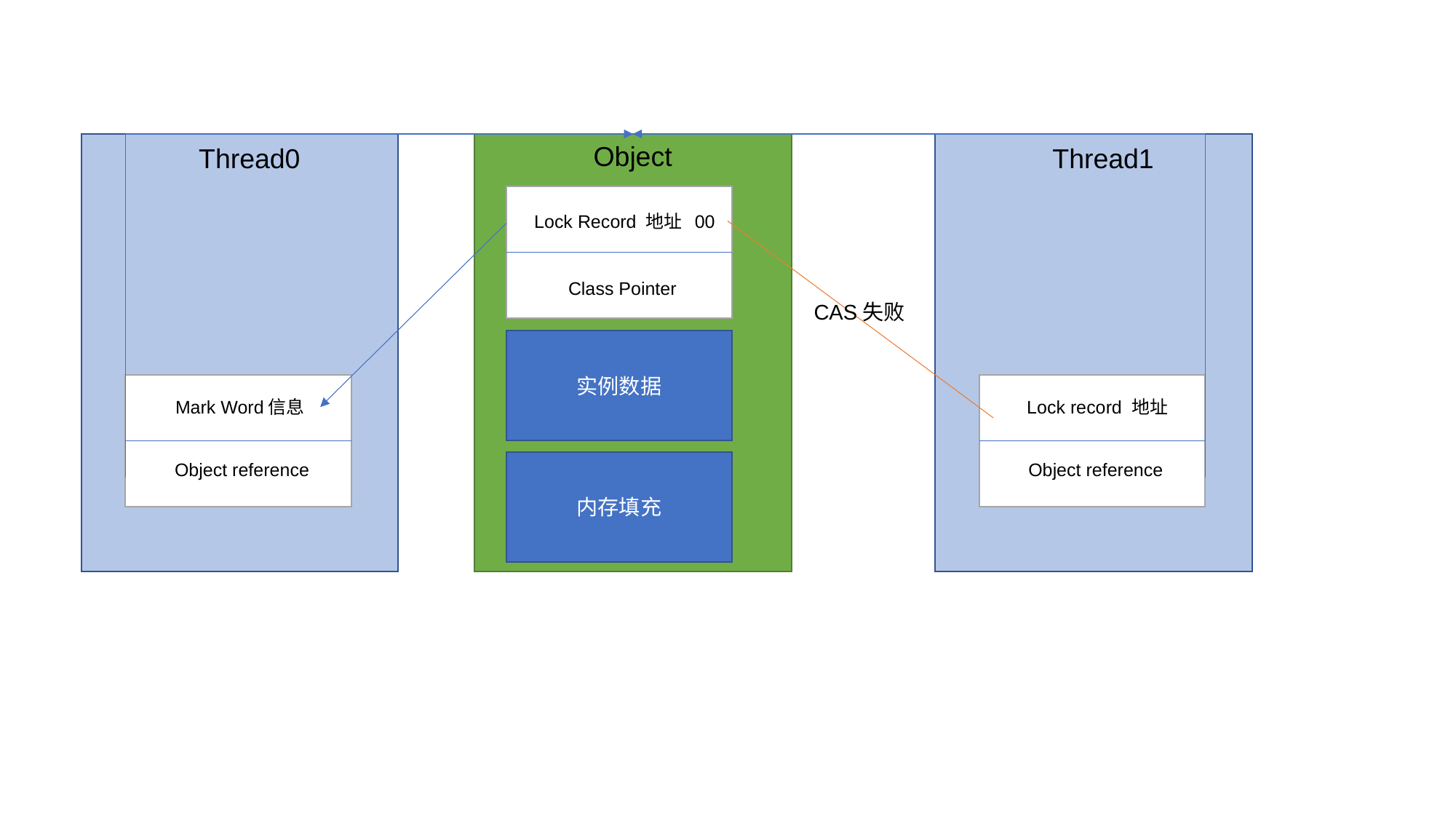

Object

Thread0
Thread1

Lock Record 地址  00
Class Pointer
CAS失败
实例数据

Mark Word信息
Lock record 地址
内存填充
Object reference
Object reference